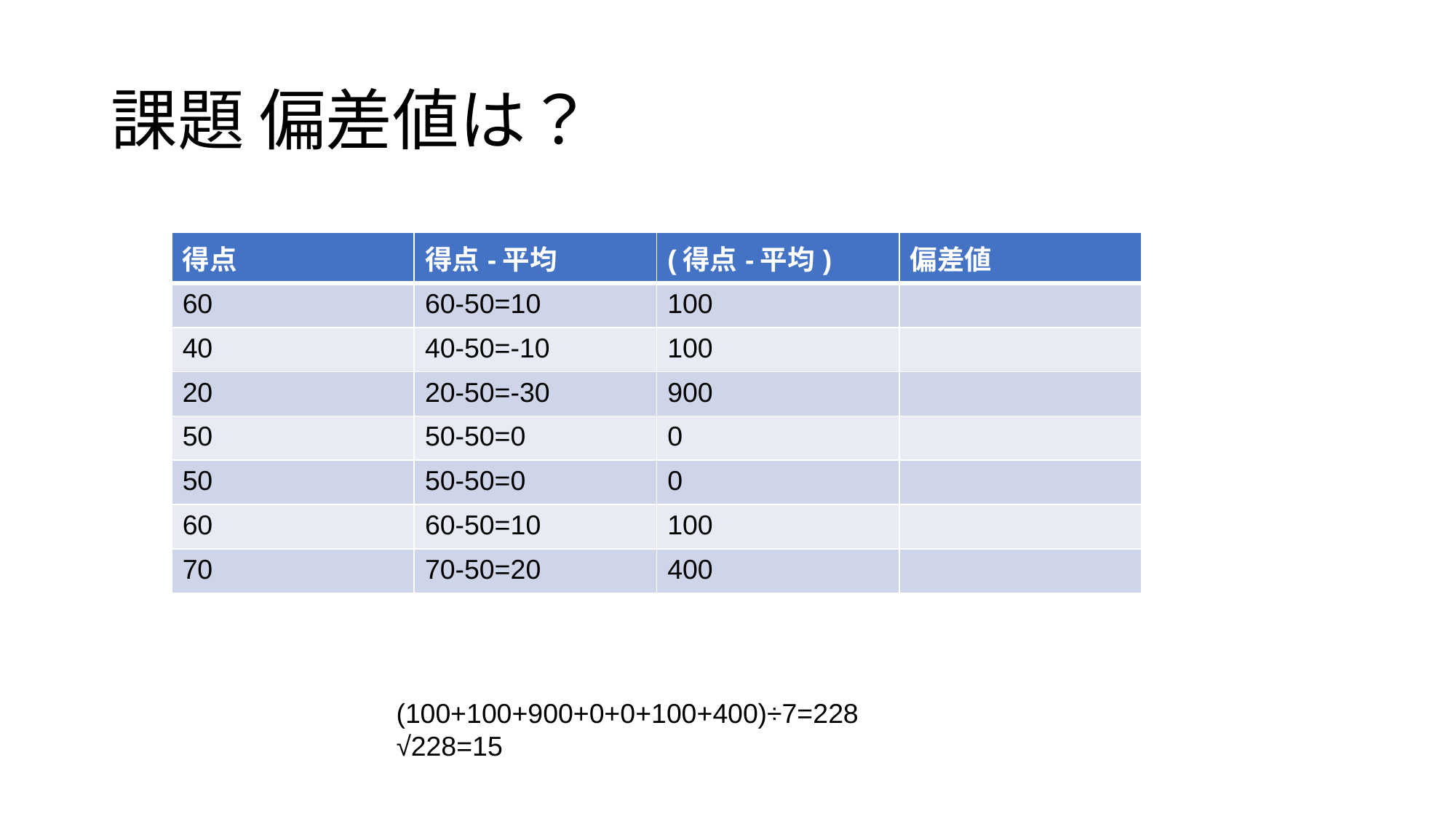

# 課題 偏差値は？
| 得点 | 得点-平均 | (得点-平均) | 偏差値 |
| --- | --- | --- | --- |
| 60 | 60-50=10 | 100 |  |
| 40 | 40-50=-10 | 100 |  |
| 20 | 20-50=-30 | 900 |  |
| 50 | 50-50=0 | 0 |  |
| 50 | 50-50=0 | 0 |  |
| 60 | 60-50=10 | 100 |  |
| 70 | 70-50=20 | 400 |  |
(100+100+900+0+0+100+400)÷7=228
√228=15